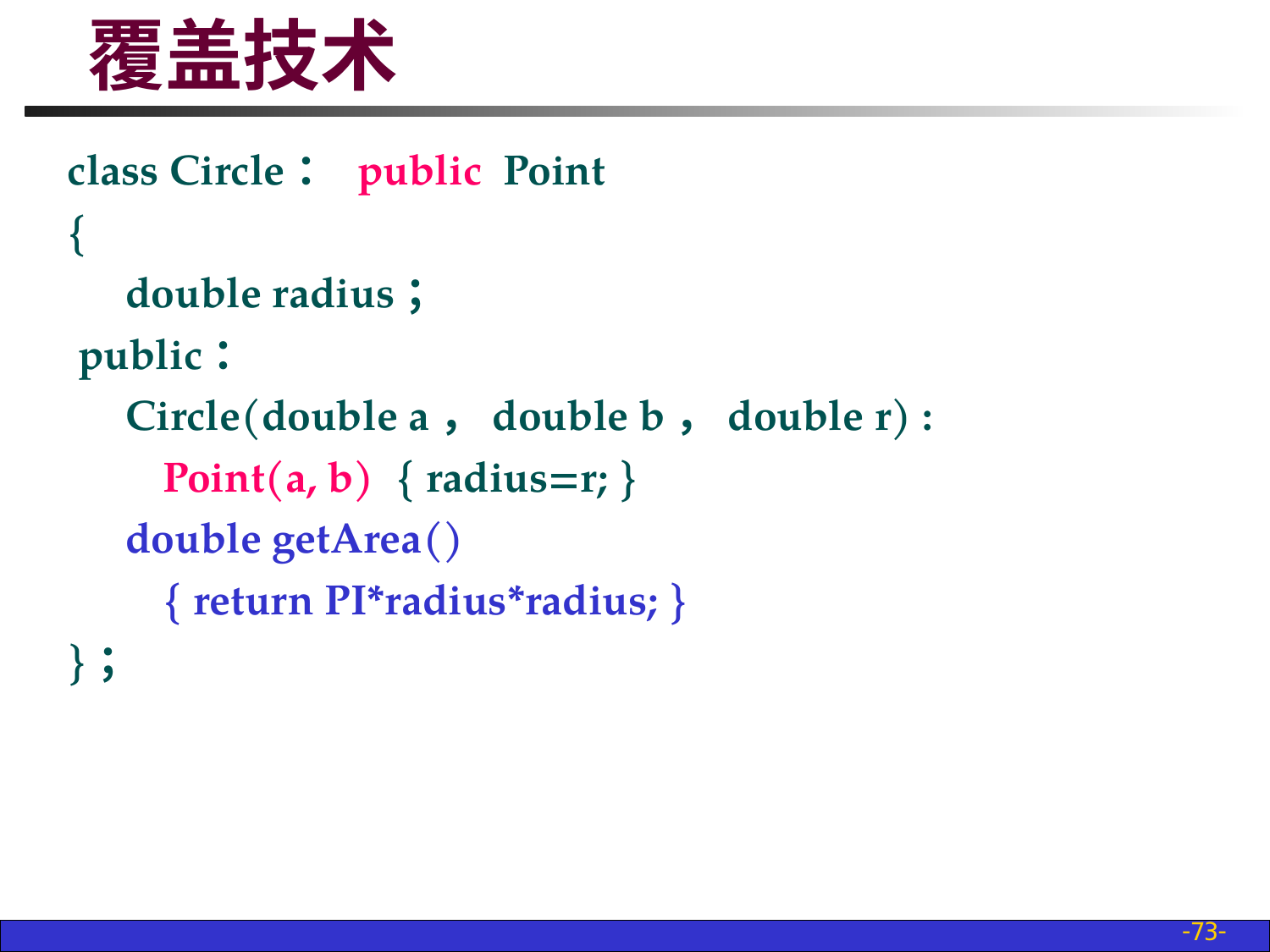

# 覆盖技术
class Circle： public  Point
{
	 double radius；
 public：
 	 Circle(double a，double b，double r) :
         Point(a, b)  { radius=r; }
	 double getArea()
         { return PI*radius*radius; }
}；
-73-